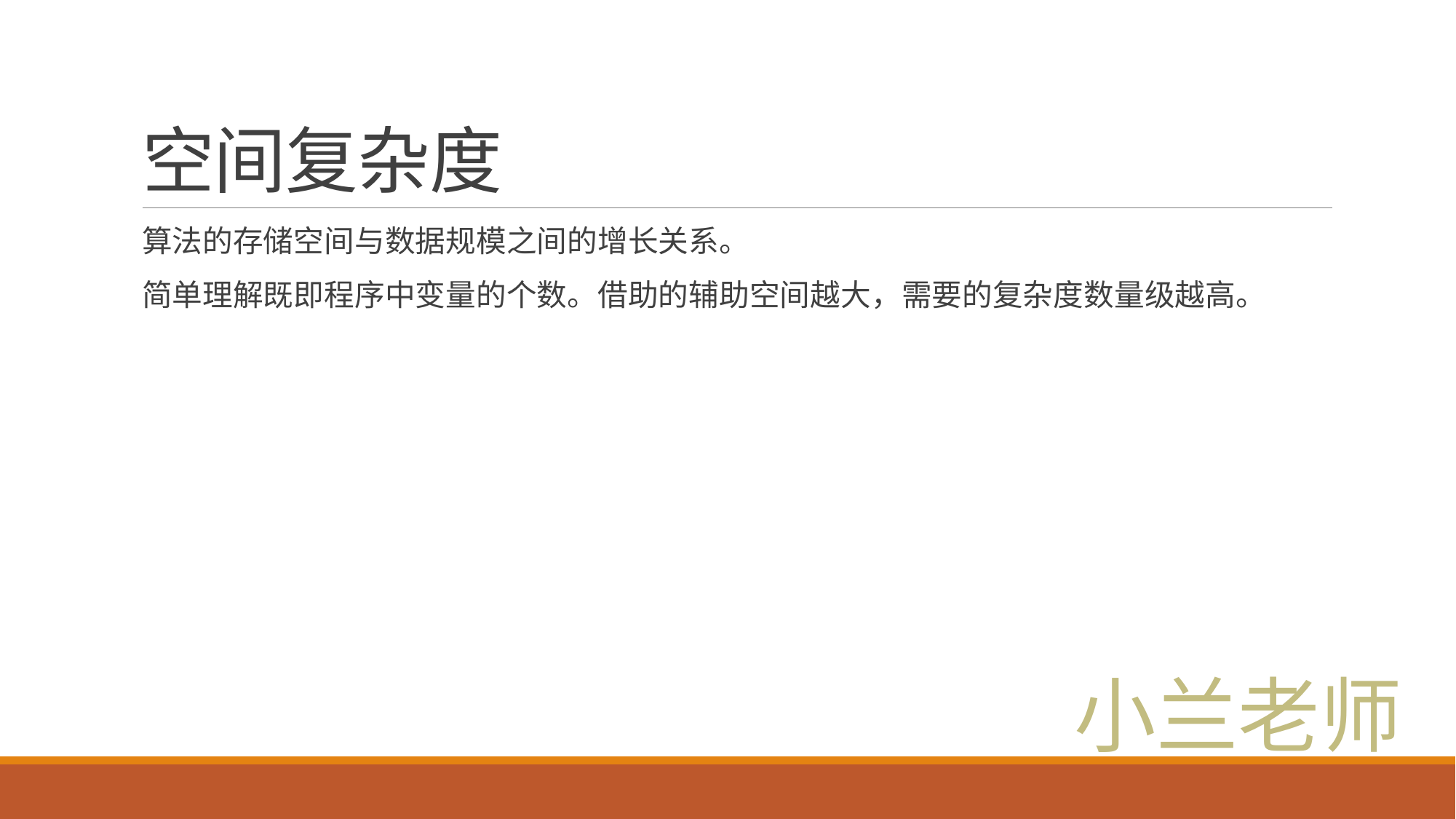

# 空间复杂度
算法的存储空间与数据规模之间的增长关系。
简单理解既即程序中变量的个数。借助的辅助空间越大，需要的复杂度数量级越高。